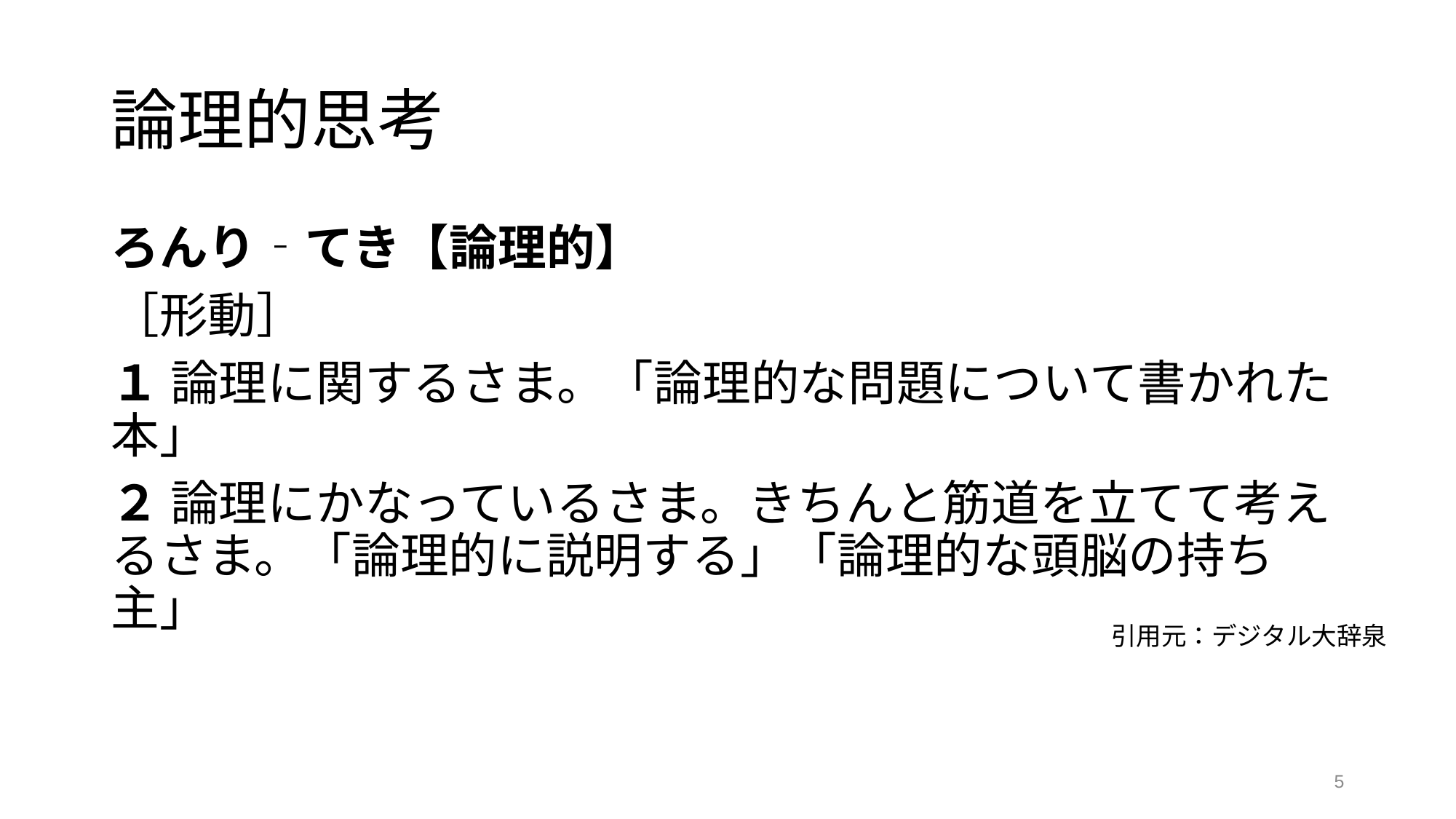

# 論理的思考
ろんり‐てき【論理的】
［形動］
１ 論理に関するさま。「論理的な問題について書かれた本」
２ 論理にかなっているさま。きちんと筋道を立てて考えるさま。「論理的に説明する」「論理的な頭脳の持ち主」

引用元：デジタル大辞泉
5